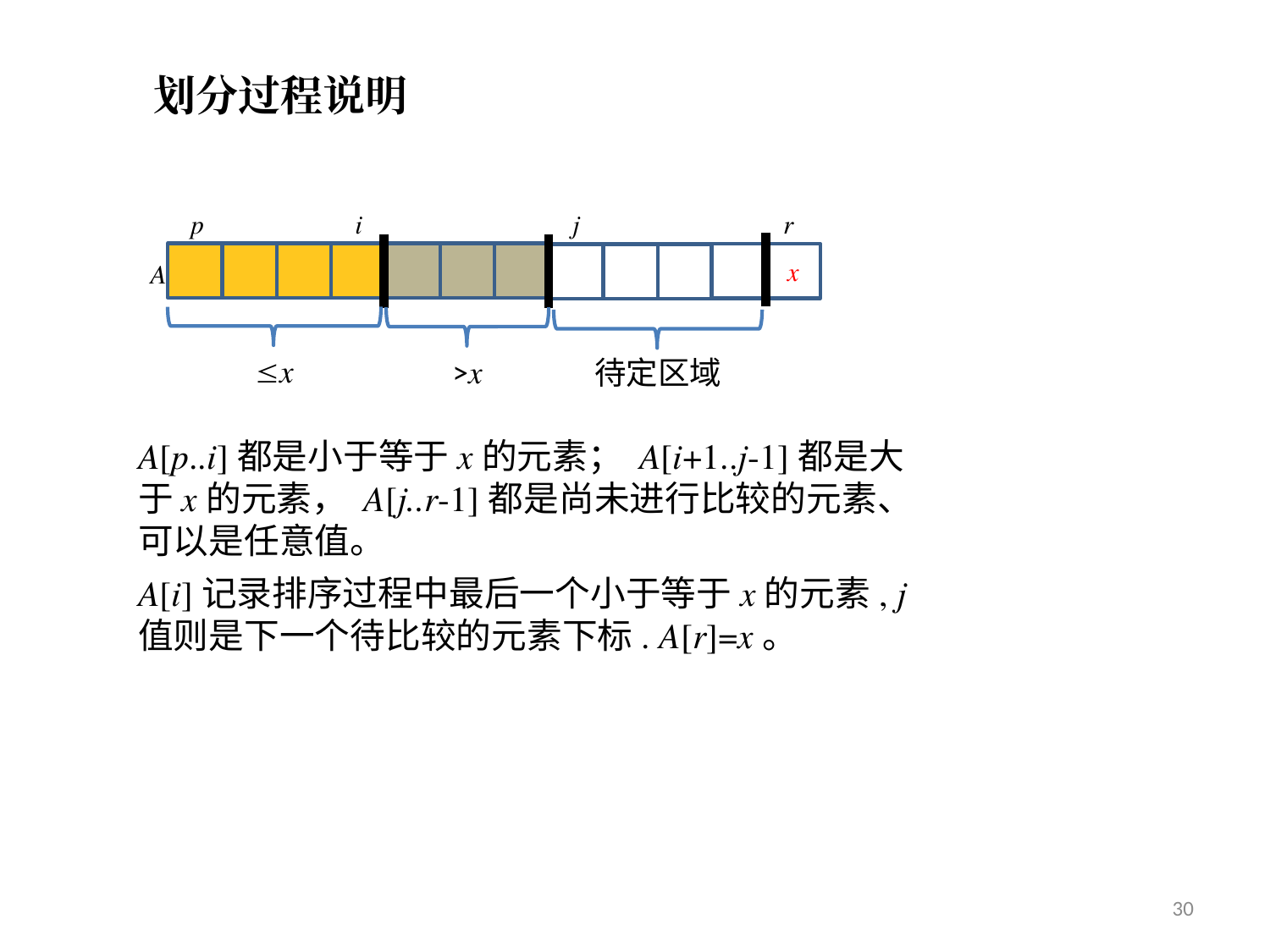

划分过程说明
p                       i                                j                               r

x

A
≤x
>x
待定区域
A[p..i]都是小于等于x的元素； A[i+1..j-1]都是大于x的元素， A[j..r-1]都是尚未进行比较的元素、可以是任意值。
A[i]记录排序过程中最后一个小于等于x的元素, j值则是下一个待比较的元素下标. A[r]=x。
30